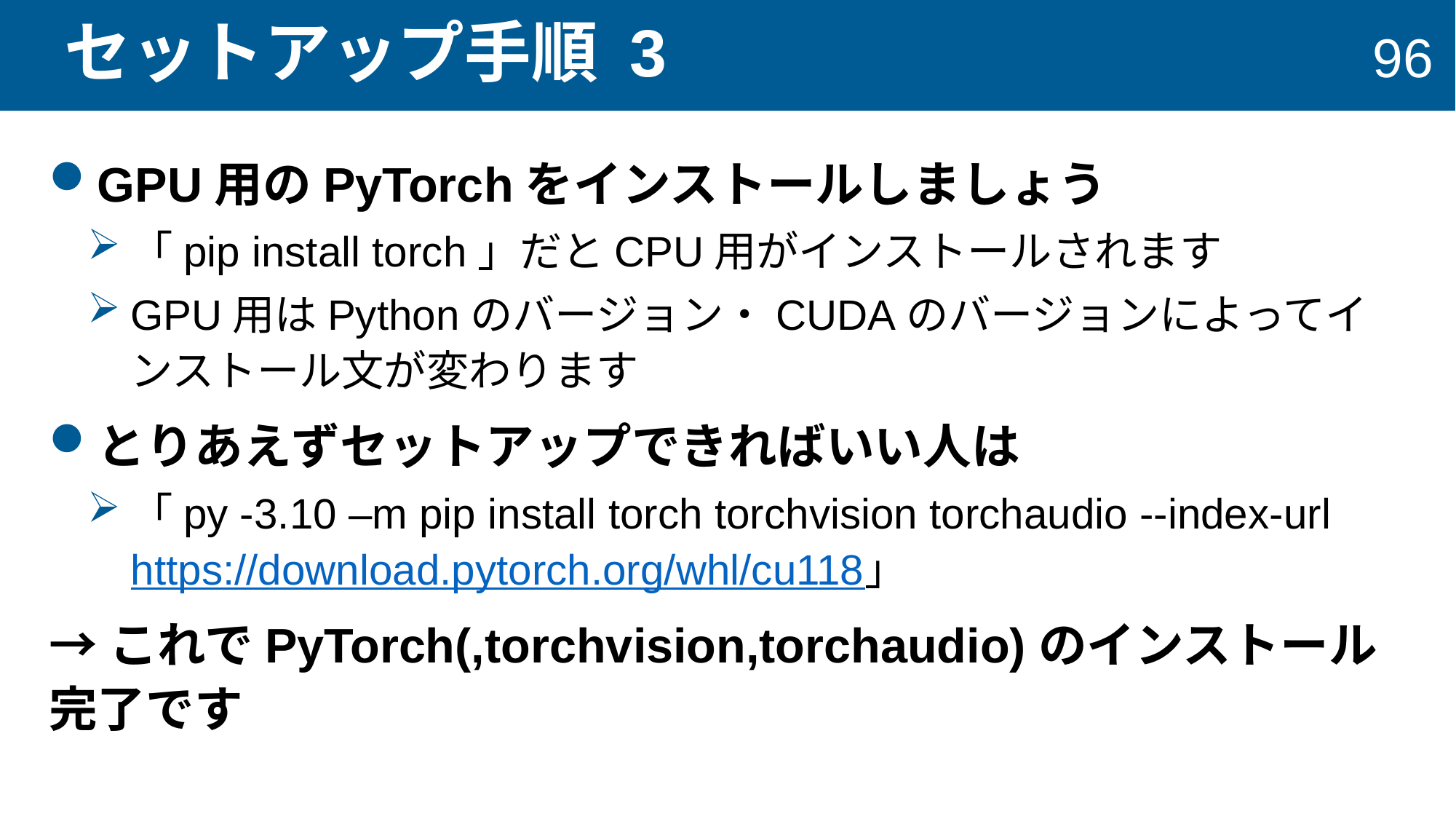

# セットアップ手順 3
96
GPU用のPyTorchをインストールしましょう
「pip install torch」だとCPU用がインストールされます
GPU用はPythonのバージョン・CUDAのバージョンによってインストール文が変わります
とりあえずセットアップできればいい人は
「py -3.10 –m pip install torch torchvision torchaudio --index-url https://download.pytorch.org/whl/cu118」
→これでPyTorch(,torchvision,torchaudio)のインストール完了です